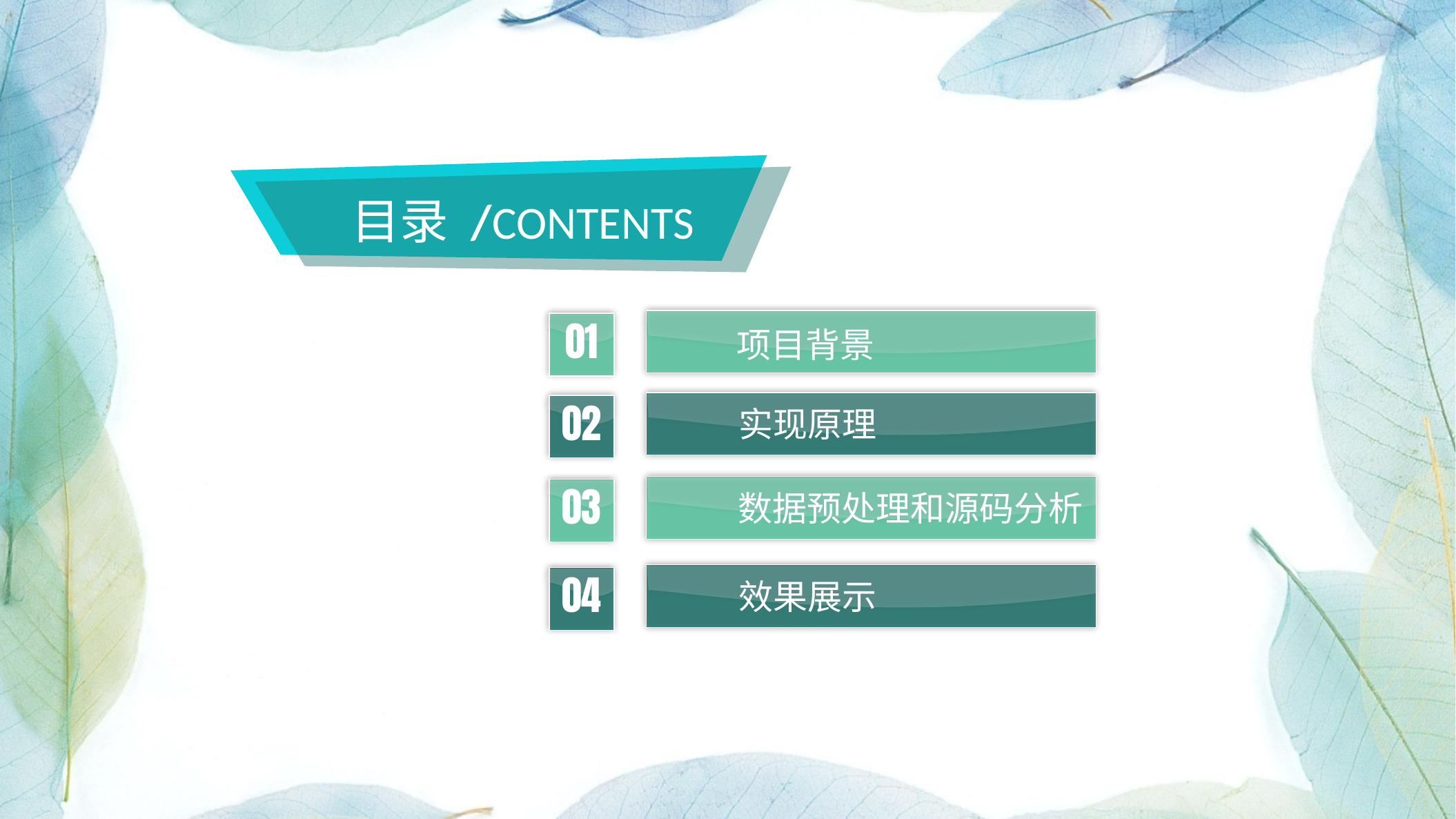

目录 /CONTENTS

项目背景
01

实现原理
02

数据预处理和源码分析
03

效果展示
04